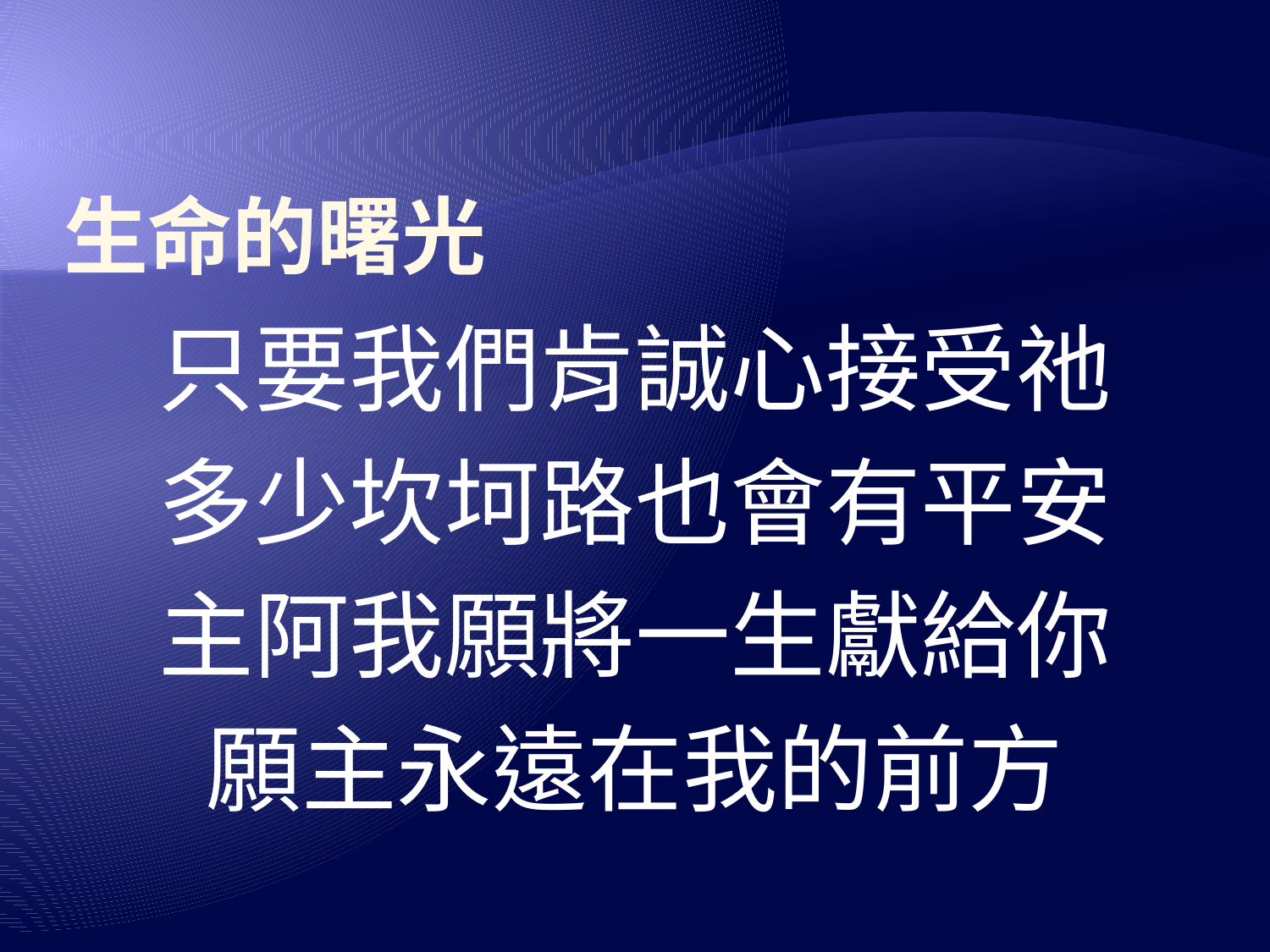

# 生命的曙光
只要我們肯誠心接受祂
多少坎坷路也會有平安
主阿我願將一生獻給你
願主永遠在我的前方